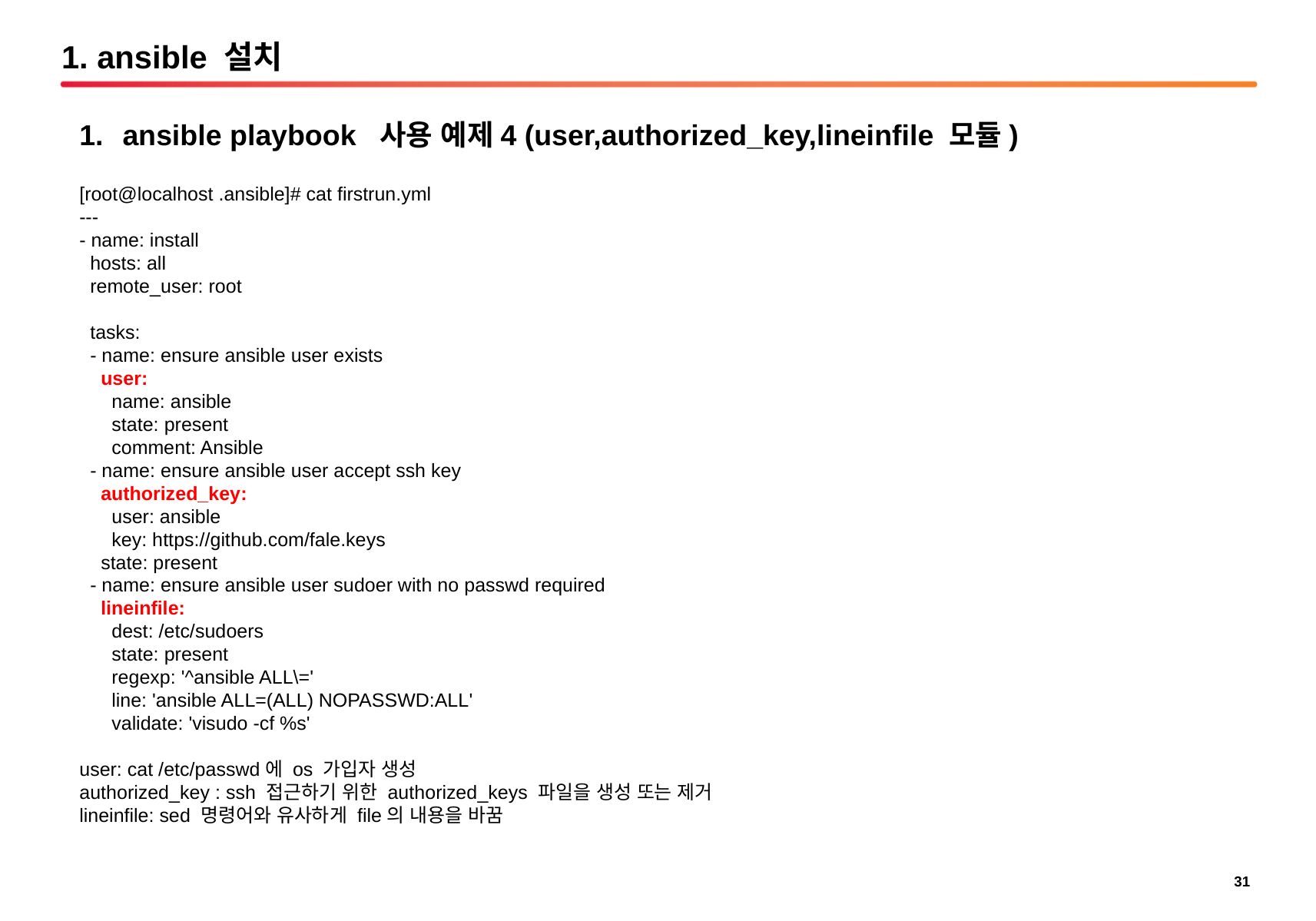

# 1. ansible 설치
ansible playbook  사용 예제4 (user,authorized_key,lineinfile 모듈)

[root@localhost .ansible]# cat firstrun.yml
---
- name: install
  hosts: all
  remote_user: root

  tasks:
  - name: ensure ansible user exists
    user:
      name: ansible
      state: present
      comment: Ansible
  - name: ensure ansible user accept ssh key
    authorized_key:
      user: ansible
      key: https://github.com/fale.keys
    state: present
  - name: ensure ansible user sudoer with no passwd required
    lineinfile:
      dest: /etc/sudoers
      state: present
      regexp: '^ansible ALL\='
      line: 'ansible ALL=(ALL) NOPASSWD:ALL'
      validate: 'visudo -cf %s'

user: cat /etc/passwd에 os 가입자 생성
authorized_key : ssh 접근하기 위한 authorized_keys 파일을 생성 또는 제거
lineinfile: sed 명령어와 유사하게 file의 내용을 바꿈